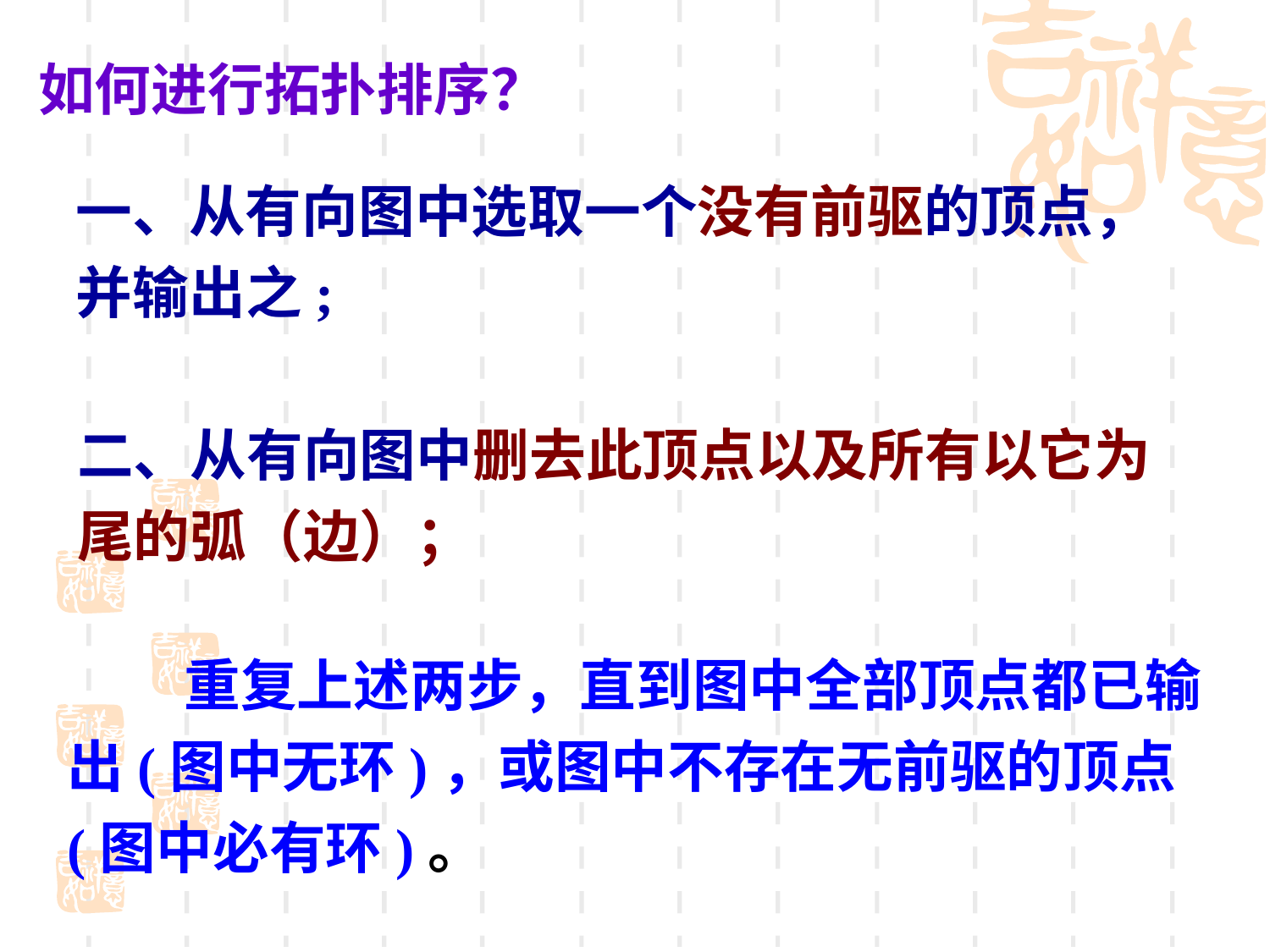

如何进行拓扑排序？
一、从有向图中选取一个没有前驱的顶点，并输出之;
二、从有向图中删去此顶点以及所有以它为尾的弧（边）；
        重复上述两步，直到图中全部顶点都已输出(图中无环)，或图中不存在无前驱的顶点(图中必有环)。